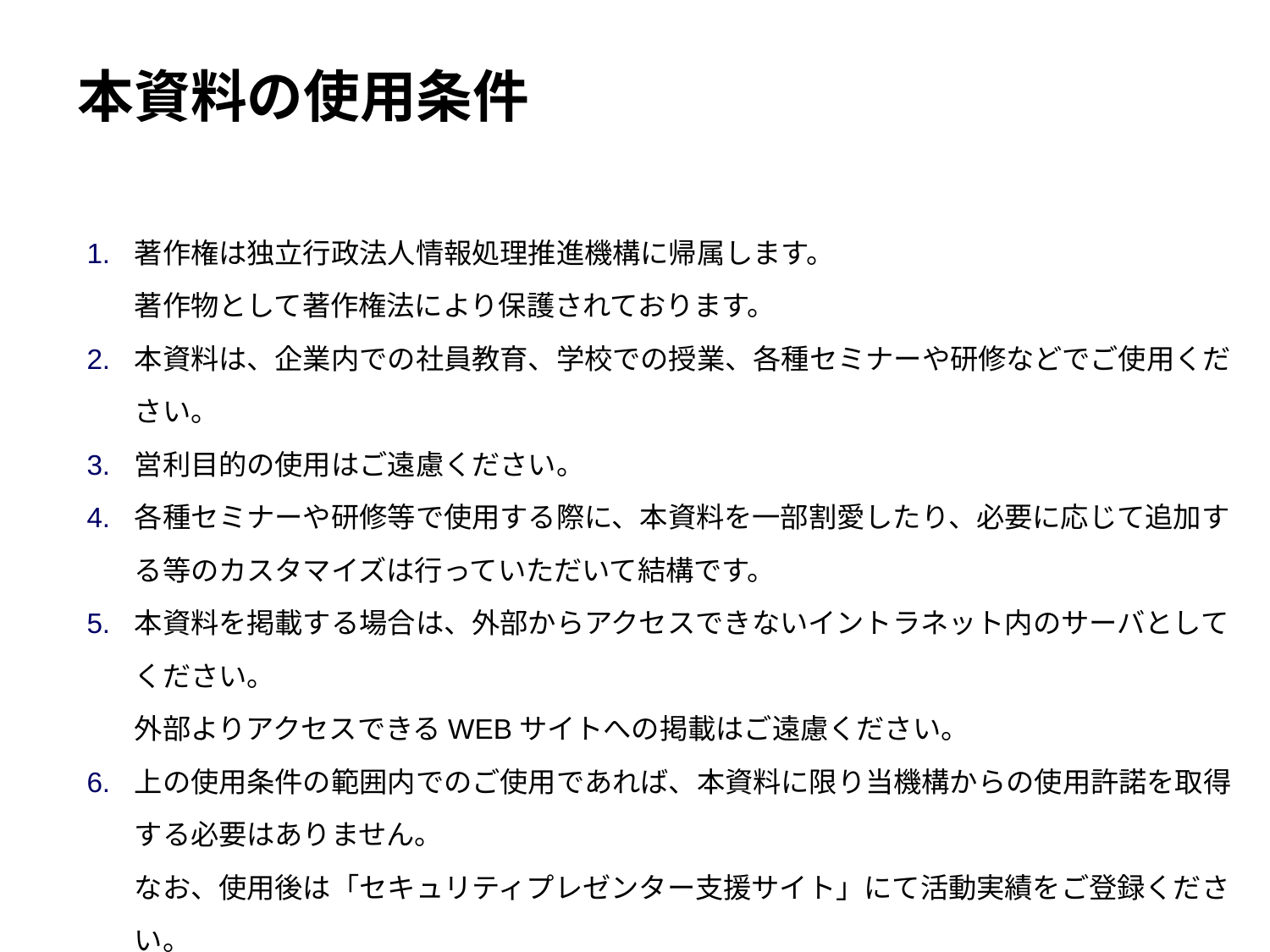

# 本資料の使用条件
著作権は独立行政法人情報処理推進機構に帰属します。
著作物として著作権法により保護されております。
本資料は、企業内での社員教育、学校での授業、各種セミナーや研修などでご使用ください。
営利目的の使用はご遠慮ください。
各種セミナーや研修等で使用する際に、本資料を一部割愛したり、必要に応じて追加する等のカスタマイズは行っていただいて結構です。
本資料を掲載する場合は、外部からアクセスできないイントラネット内のサーバとしてください。
外部よりアクセスできるWEBサイトへの掲載はご遠慮ください。
上の使用条件の範囲内でのご使用であれば、本資料に限り当機構からの使用許諾を取得する必要はありません。
なお、使用後は「セキュリティプレゼンター支援サイト」にて活動実績をご登録ください。
ご質問、ご要望等は、 isec-pr-nw@ipa.go.jp 宛にお知らせください。